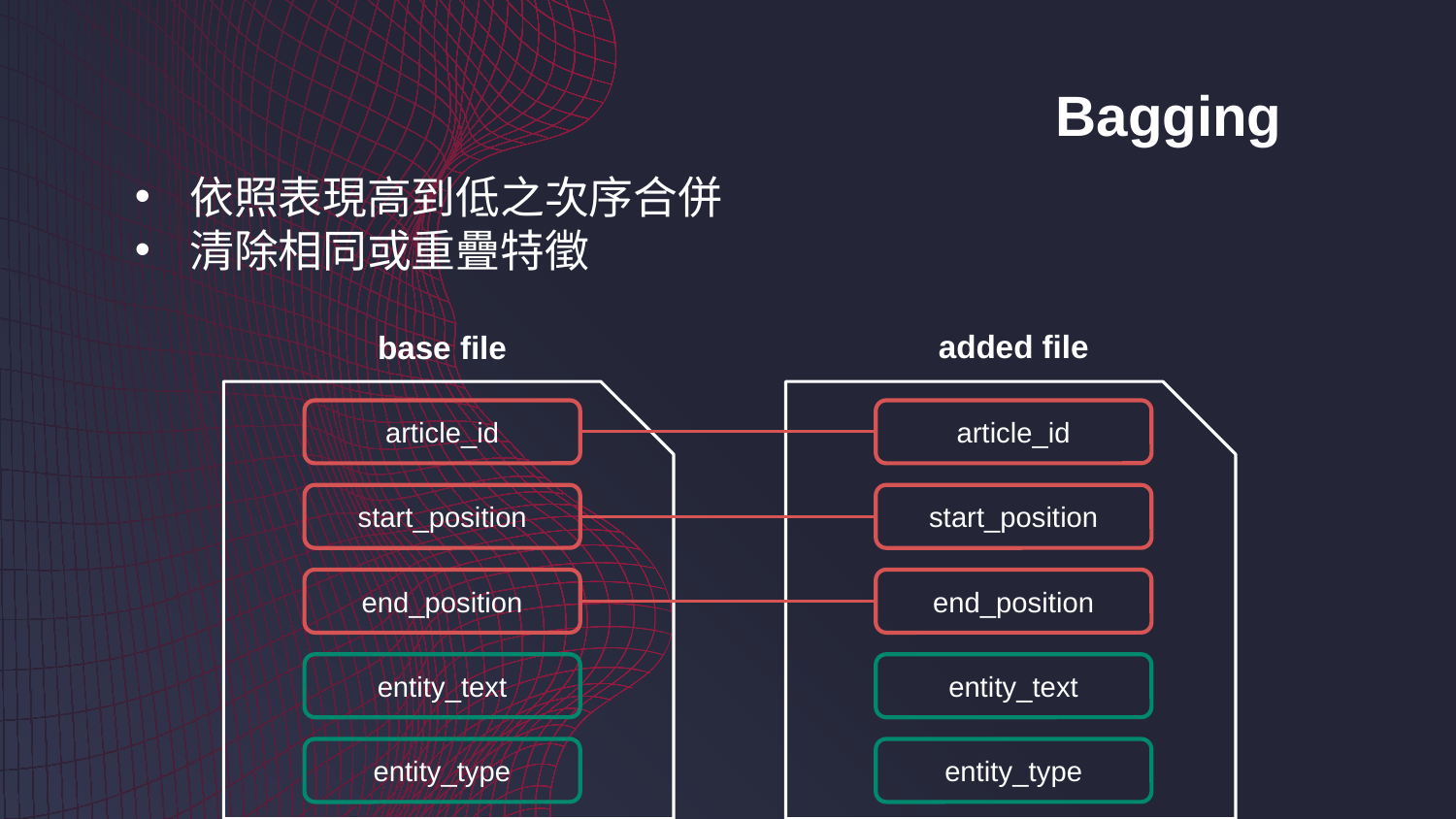

Bagging
依照表現高到低之次序合併
清除相同或重疊特徵
added file
base file
article_id
article_id
start_position
start_position
end_position
end_position
entity_text
entity_text
entity_type
entity_type